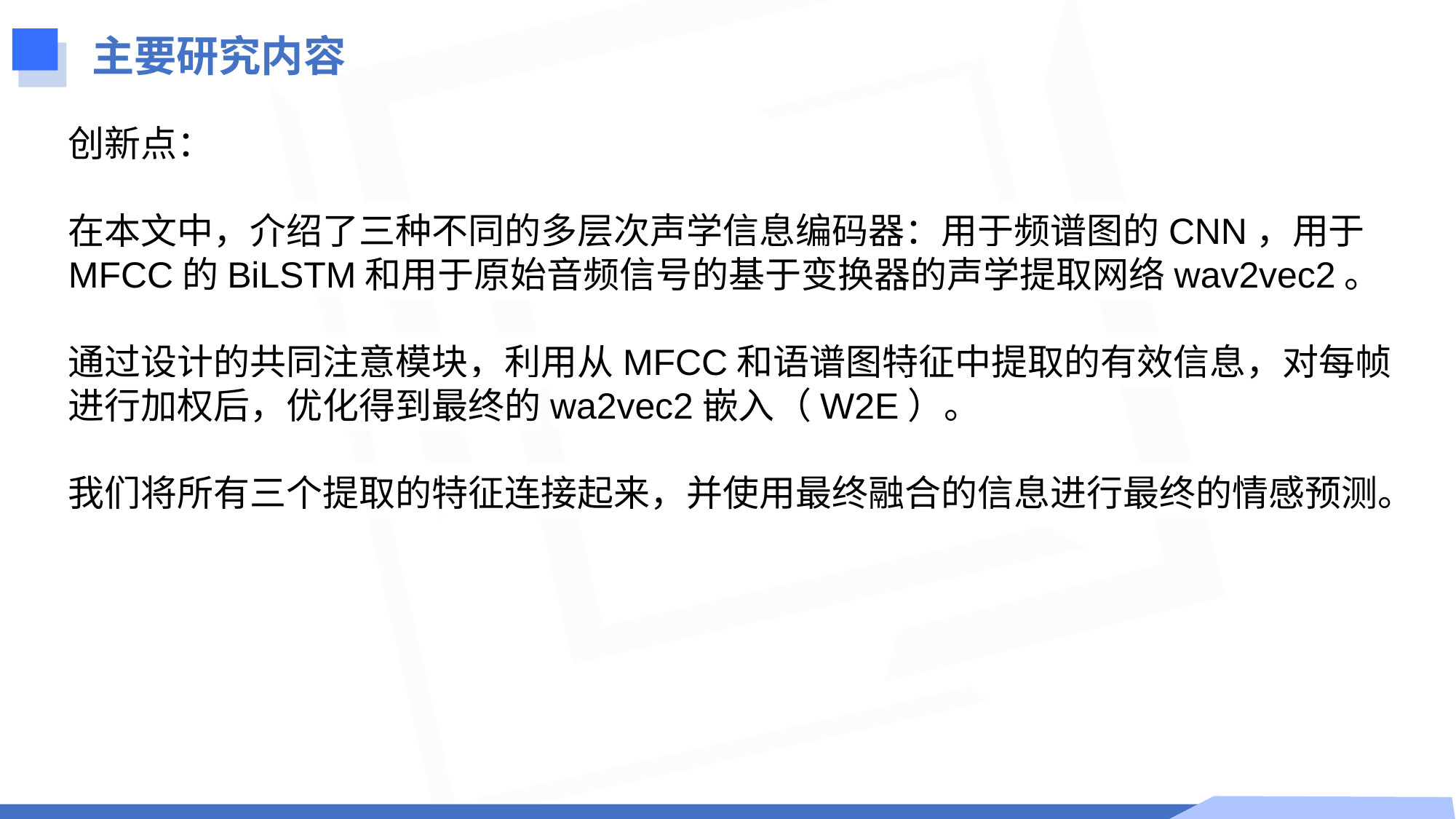

主要研究内容

创新点：

在本文中，介绍了三种不同的多层次声学信息编码器：用于频谱图的CNN，用于MFCC的BiLSTM和用于原始音频信号的基于变换器的声学提取网络wav2vec2。

通过设计的共同注意模块，利用从MFCC和语谱图特征中提取的有效信息，对每帧进行加权后，优化得到最终的wa2vec2嵌入（W2E）。

我们将所有三个提取的特征连接起来，并使用最终融合的信息进行最终的情感预测。